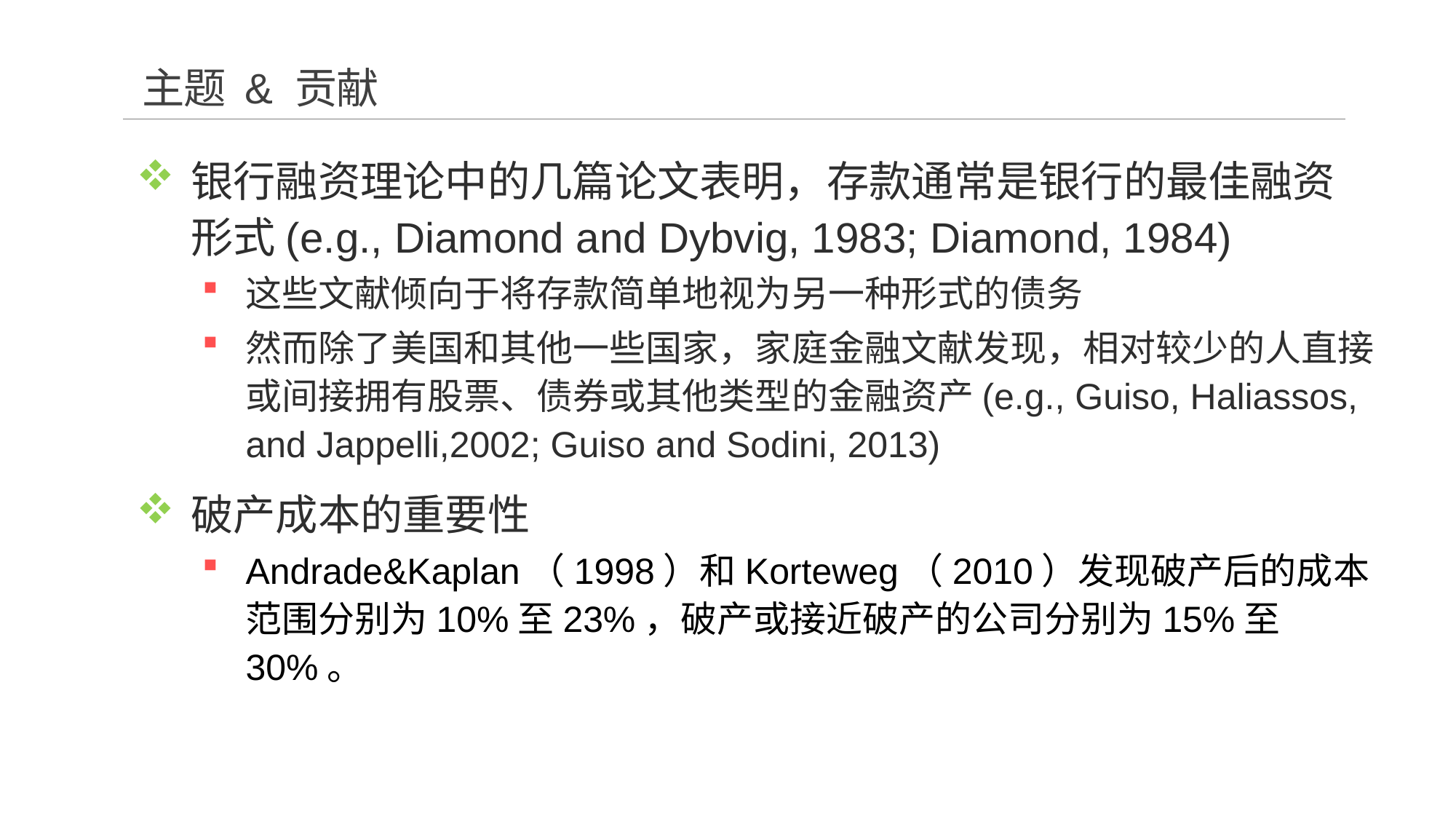

# 主题 & 贡献
银行融资理论中的几篇论文表明，存款通常是银行的最佳融资形式(e.g., Diamond and Dybvig, 1983; Diamond, 1984)
这些文献倾向于将存款简单地视为另一种形式的债务
然而除了美国和其他一些国家，家庭金融文献发现，相对较少的人直接或间接拥有股票、债券或其他类型的金融资产(e.g., Guiso, Haliassos, and Jappelli,2002; Guiso and Sodini, 2013)
破产成本的重要性
Andrade&Kaplan（1998）和Korteweg（2010）发现破产后的成本范围分别为10%至23%，破产或接近破产的公司分别为15%至30%。